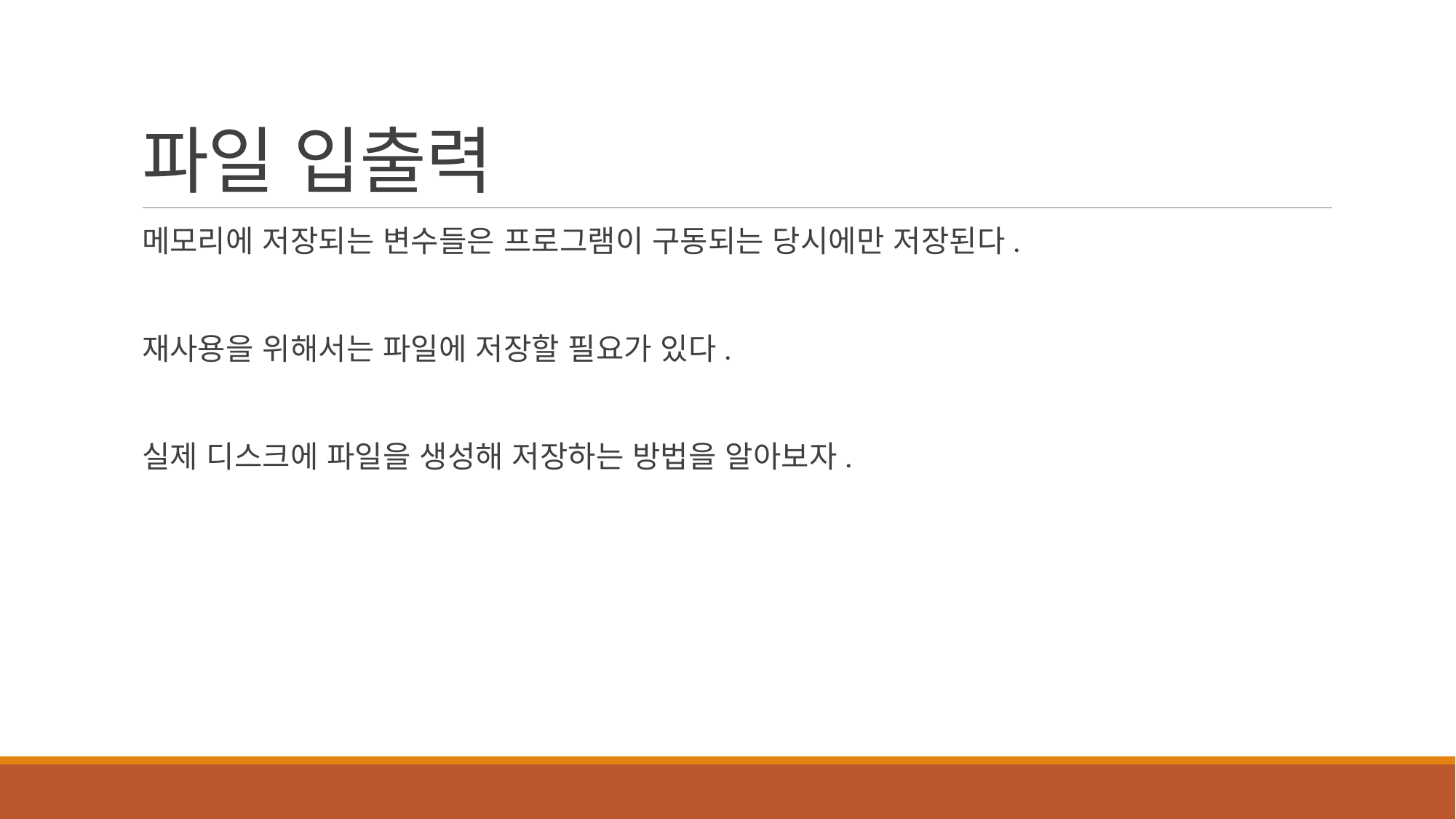

# 파일 입출력
메모리에 저장되는 변수들은 프로그램이 구동되는 당시에만 저장된다.

재사용을 위해서는 파일에 저장할 필요가 있다.

실제 디스크에 파일을 생성해 저장하는 방법을 알아보자.